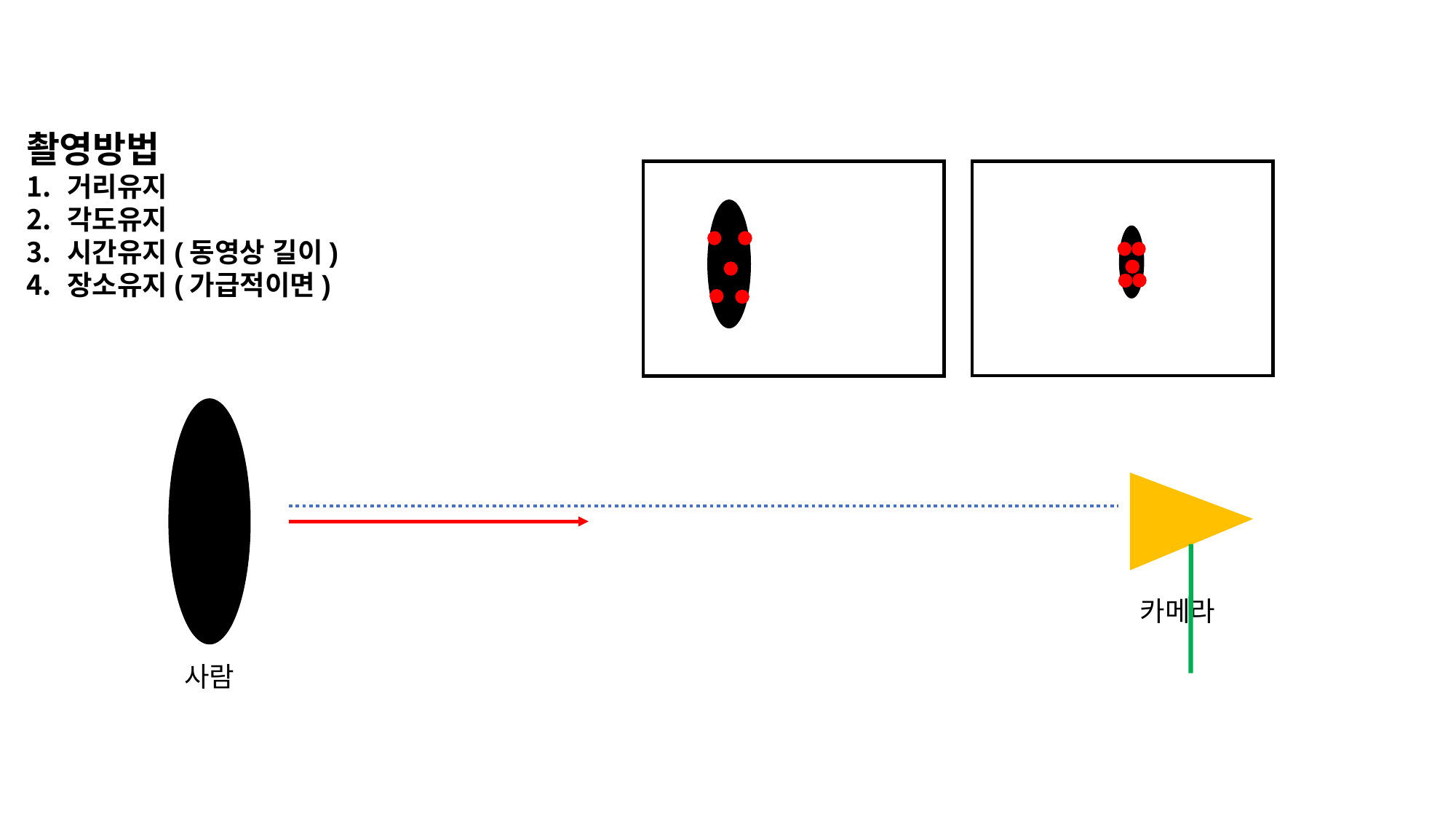

#
촬영방법
거리유지
각도유지
시간유지(동영상 길이)
장소유지(가급적이면)

카메라
사람